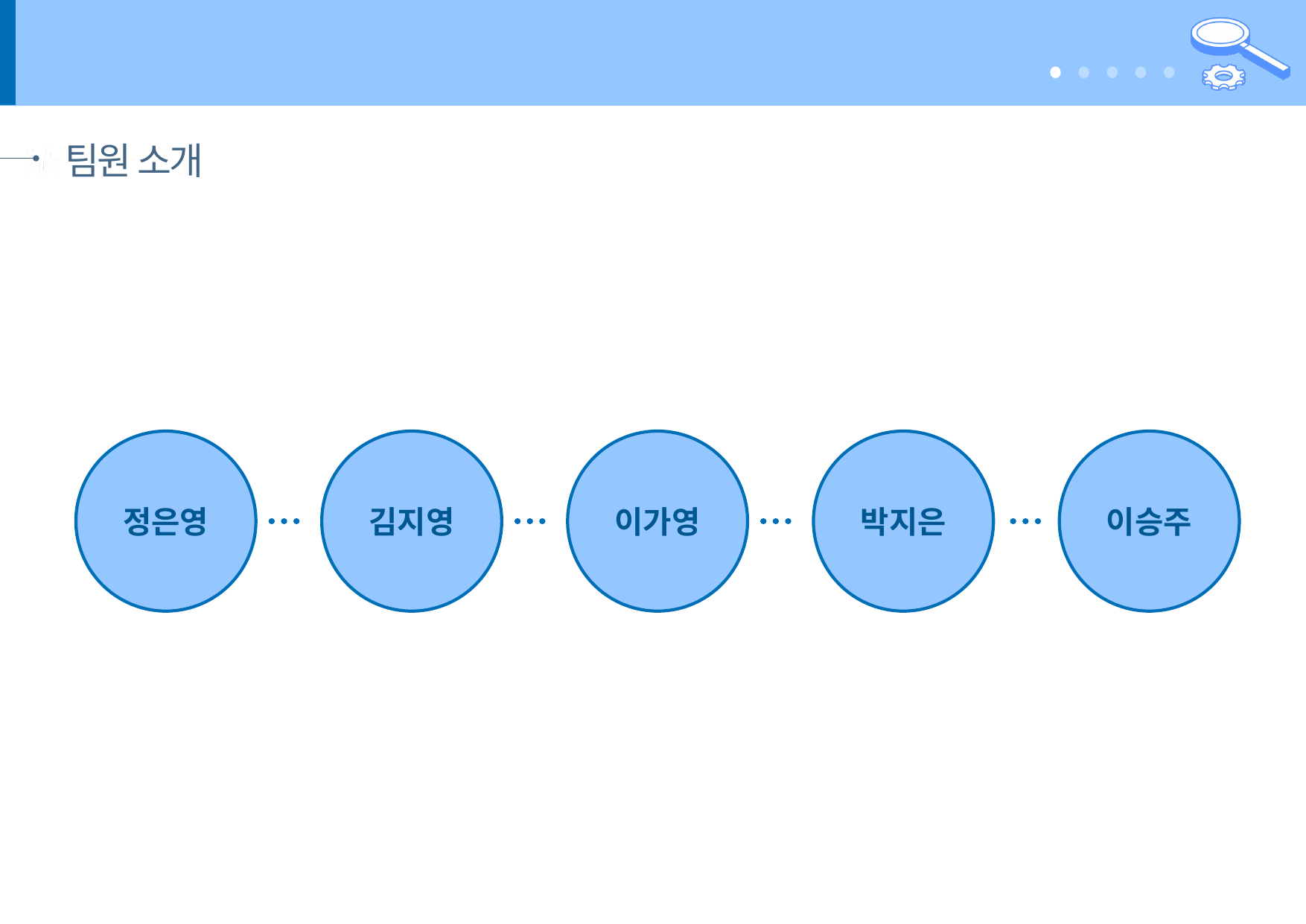

#
팀원 소개
이승주
정은영
김지영
이가영
박지은